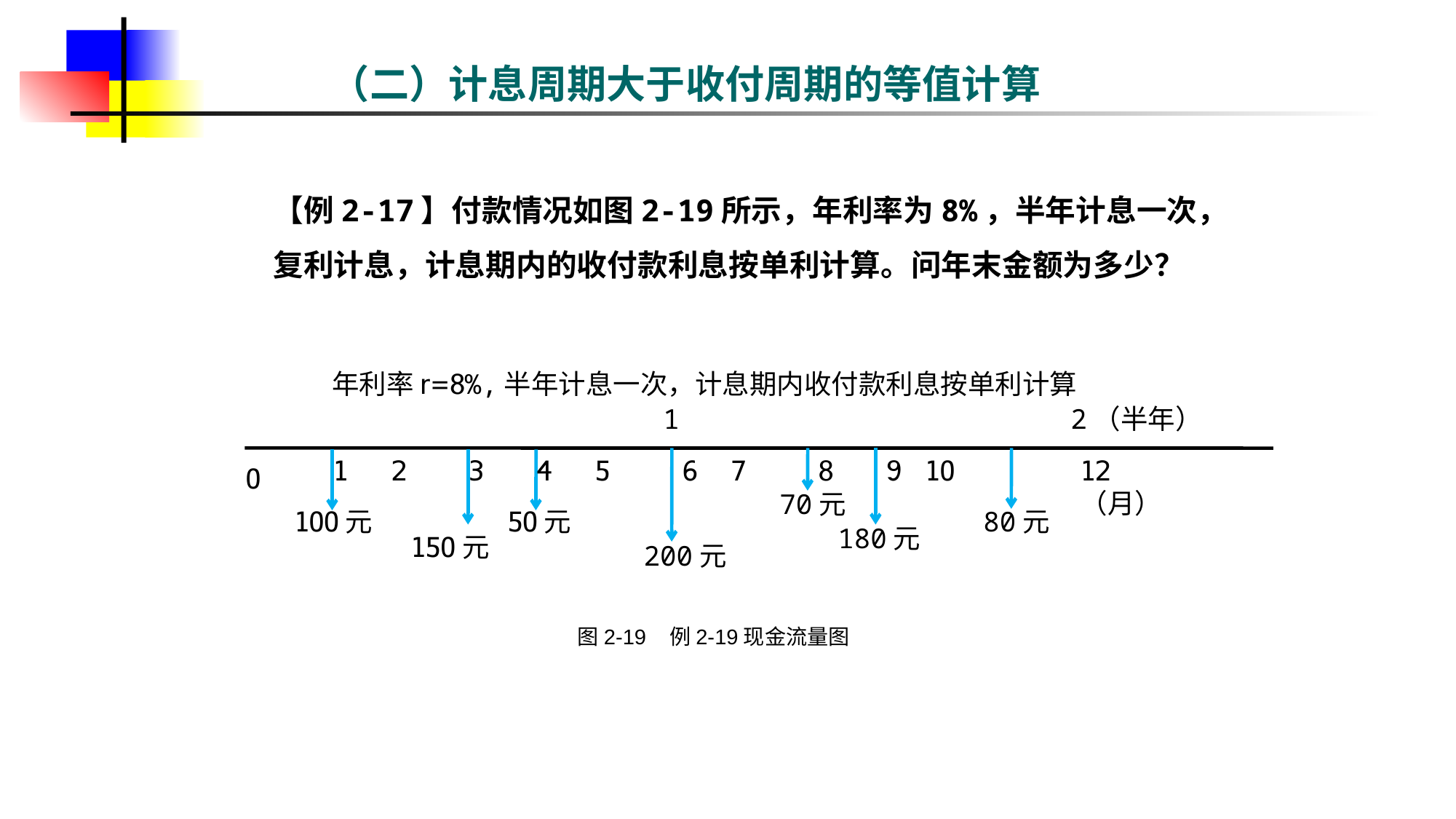

# （二）计息周期大于收付周期的等值计算
【例2-17】付款情况如图2-19所示，年利率为8%，半年计息一次，复利计息，计息期内的收付款利息按单利计算。问年末金额为多少？
  年利率r=8%,半年计息一次，计息期内收付款利息按单利计算
1
2（半年）
1
2
3
4
5
6
7
8
9
10
12（月）
0
70元
100元
50元
80元
180元
150元
200元
图2-19   例2-19现金流量图